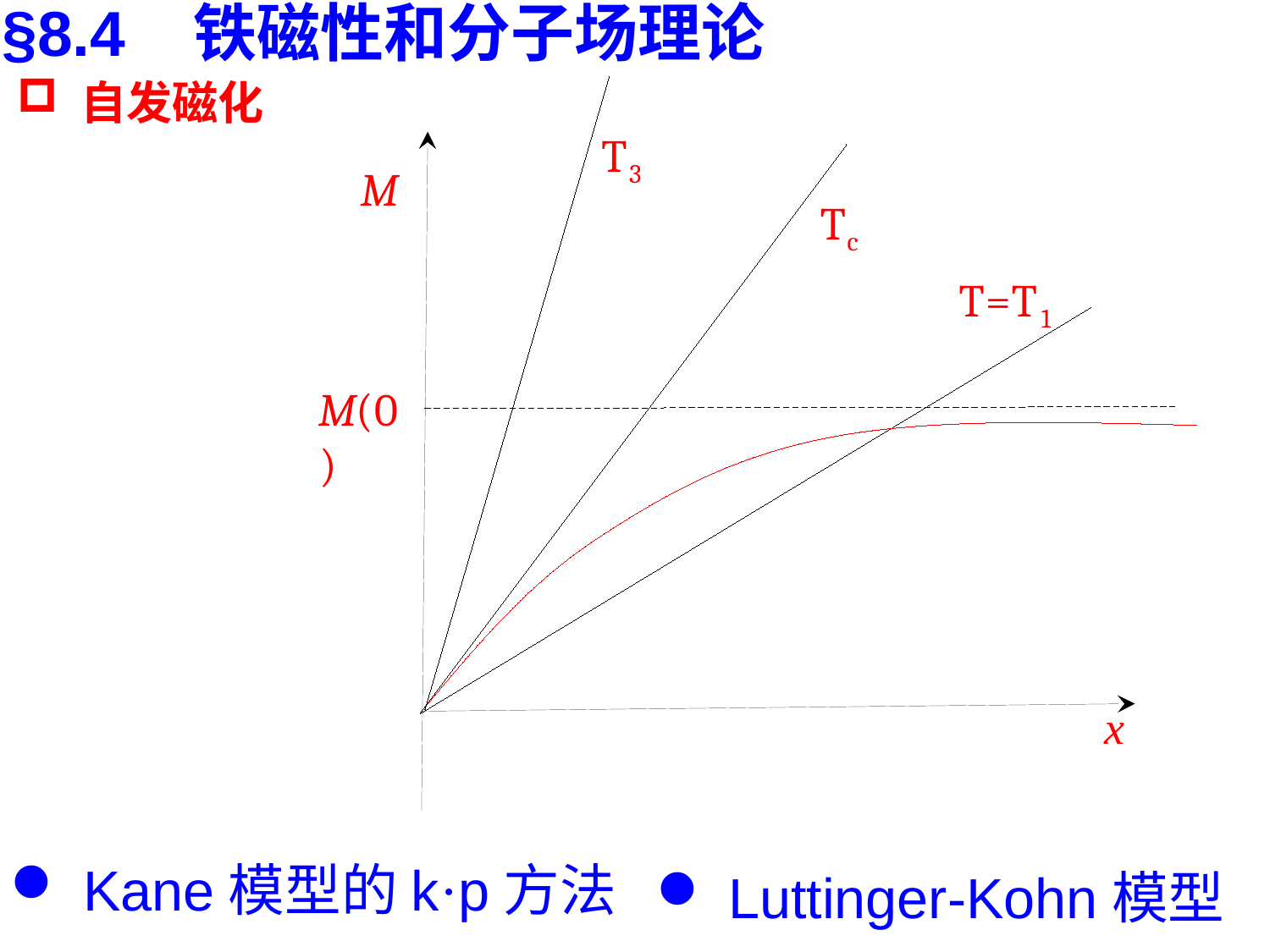

§8.4   铁磁性和分子场理论
自发磁化
T3
M
Tc
T=T1
M(0)

x
 Kane模型的k·p方法
 Luttinger-Kohn模型